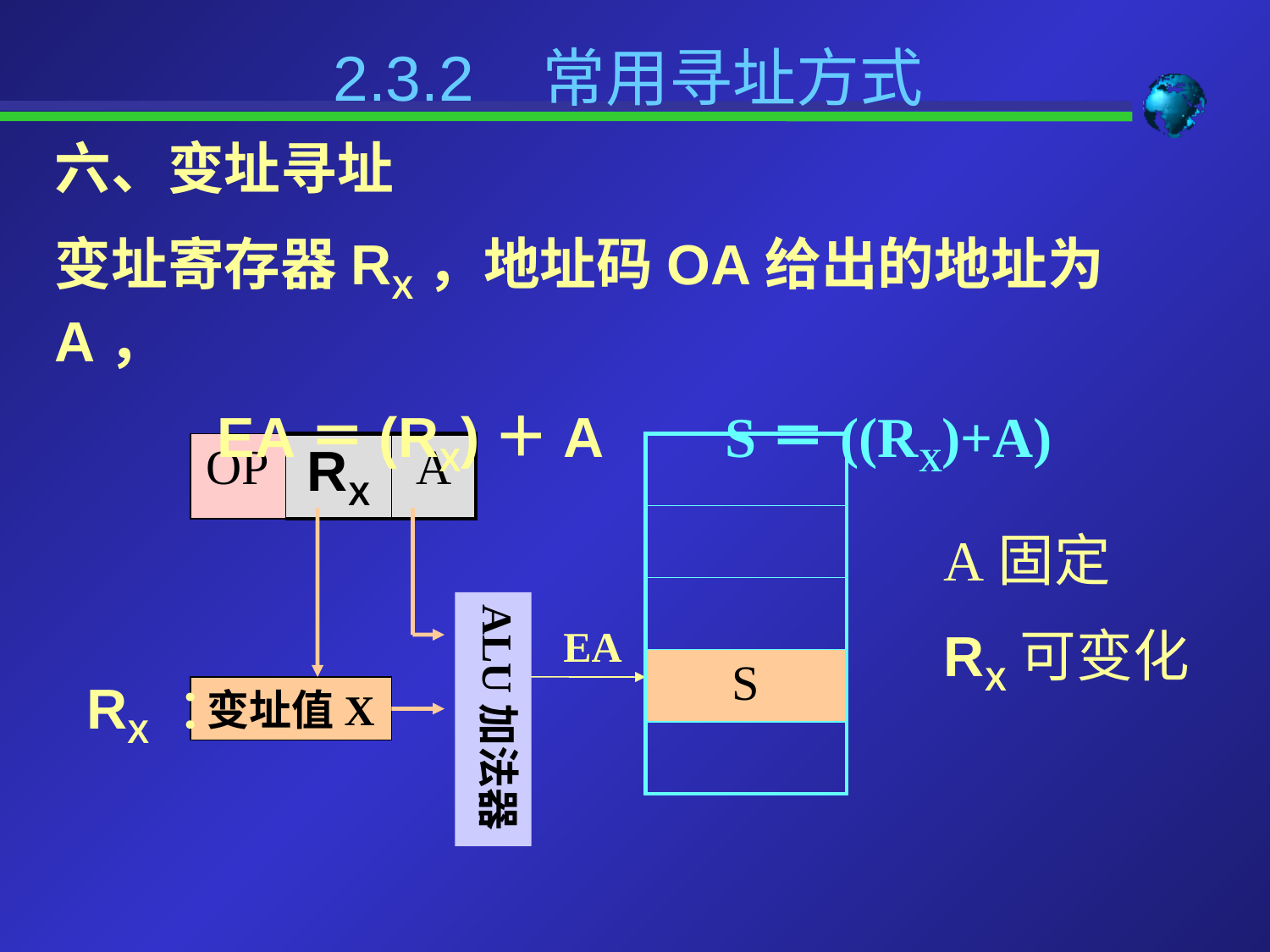

2.3.2   常用寻址方式
六、变址寻址
变址寄存器RX，地址码OA给出的地址为A，
EA＝(RX)＋A	S＝((RX)+A)
| OP | RX | A |
| --- | --- | --- |
|  |
| --- |
|  |
|  |
| S |
|  |

A固定
RX可变化
ALU加法器
EA

RX ：
变址值X

23